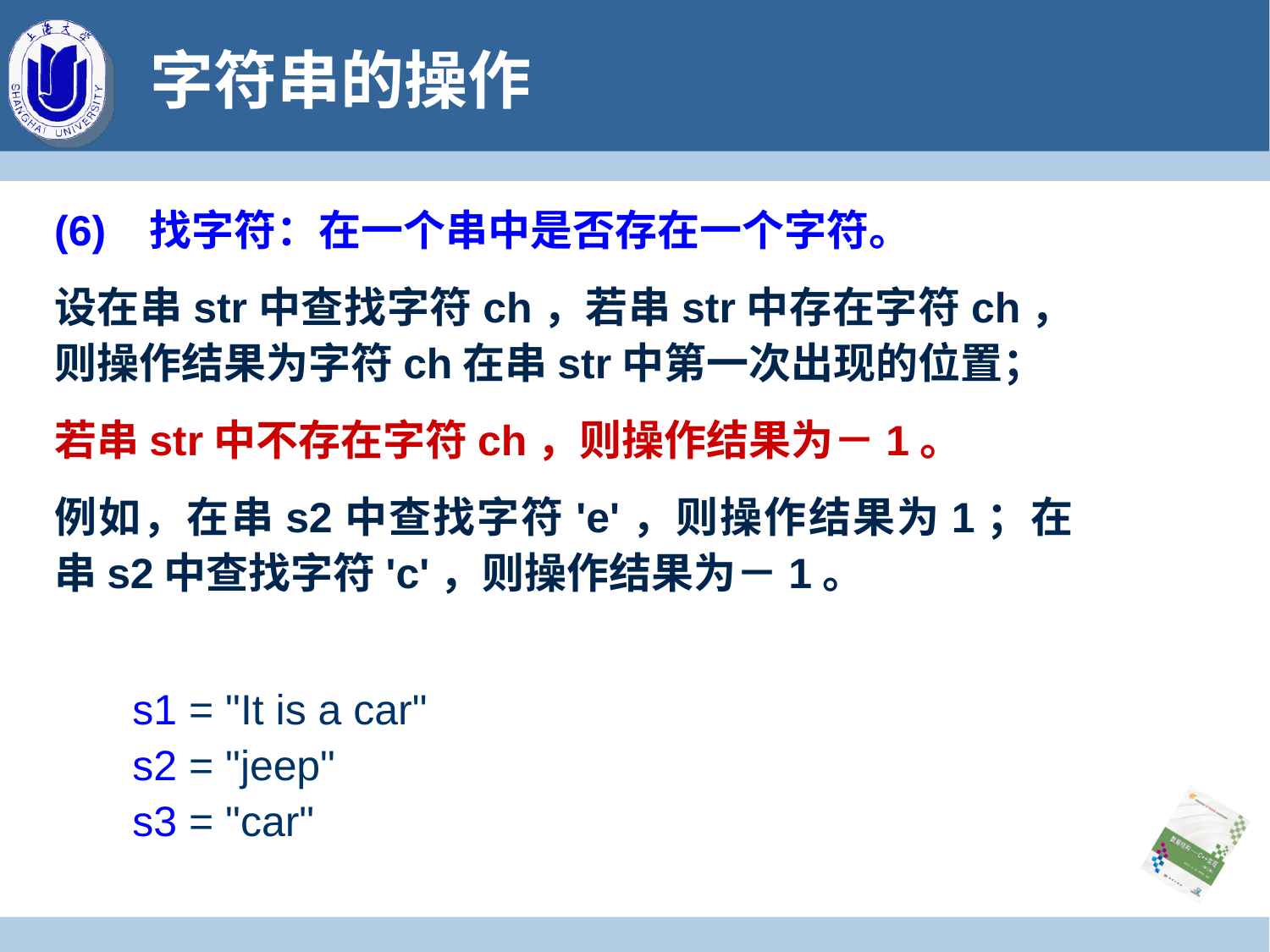

# 字符串的操作
(6)   找字符：在一个串中是否存在一个字符。
设在串str中查找字符ch，若串str中存在字符ch，则操作结果为字符ch在串str中第一次出现的位置；
若串str中不存在字符ch，则操作结果为－1。
例如，在串s2中查找字符'e'，则操作结果为1；在串s2中查找字符'c'，则操作结果为－1。
s1 = "It is a car"
s2 = "jeep"
s3 = "car"